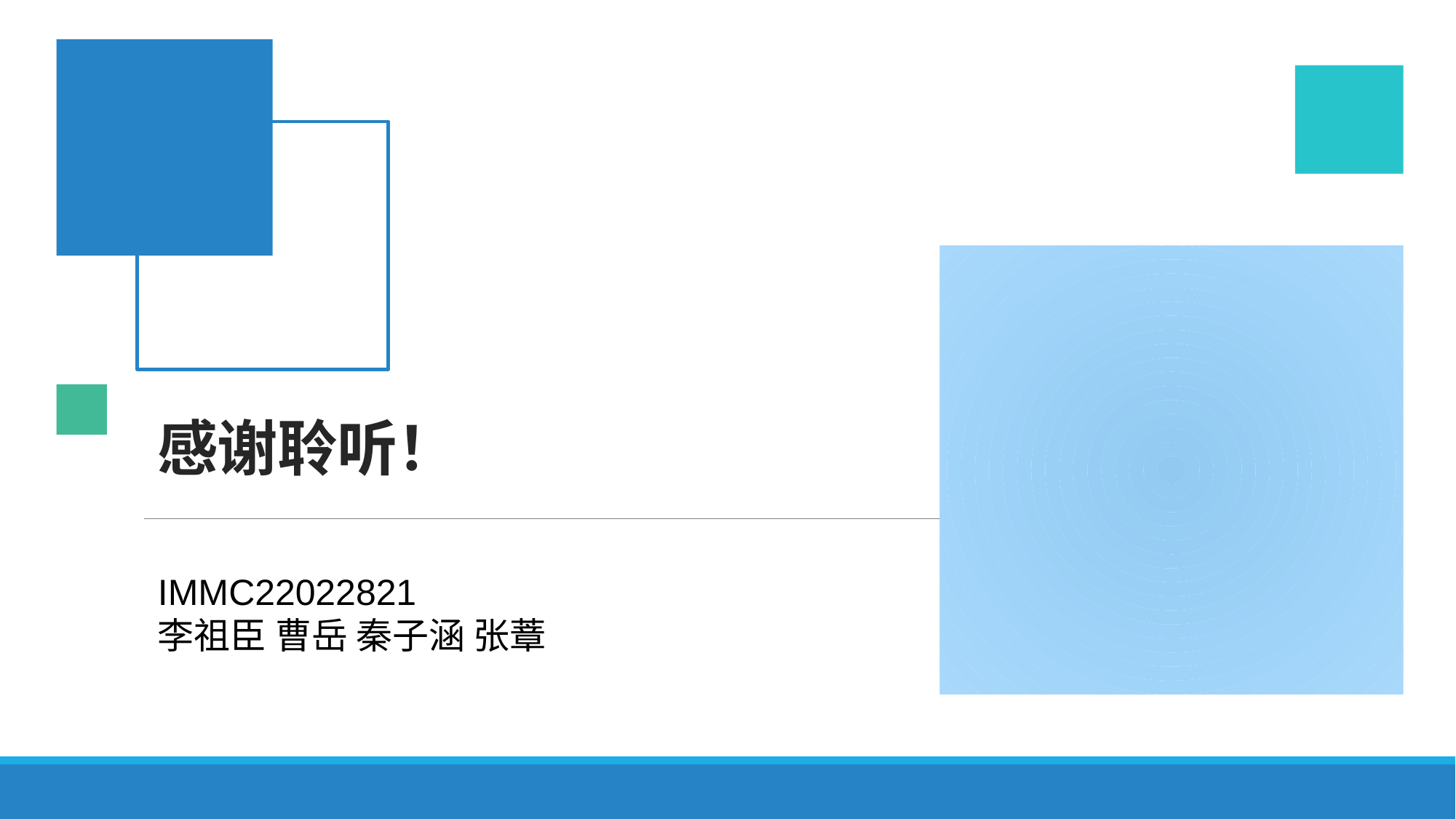

# 感谢聆听！

IMMC22022821
李祖臣 曹岳 秦子涵 张蔁